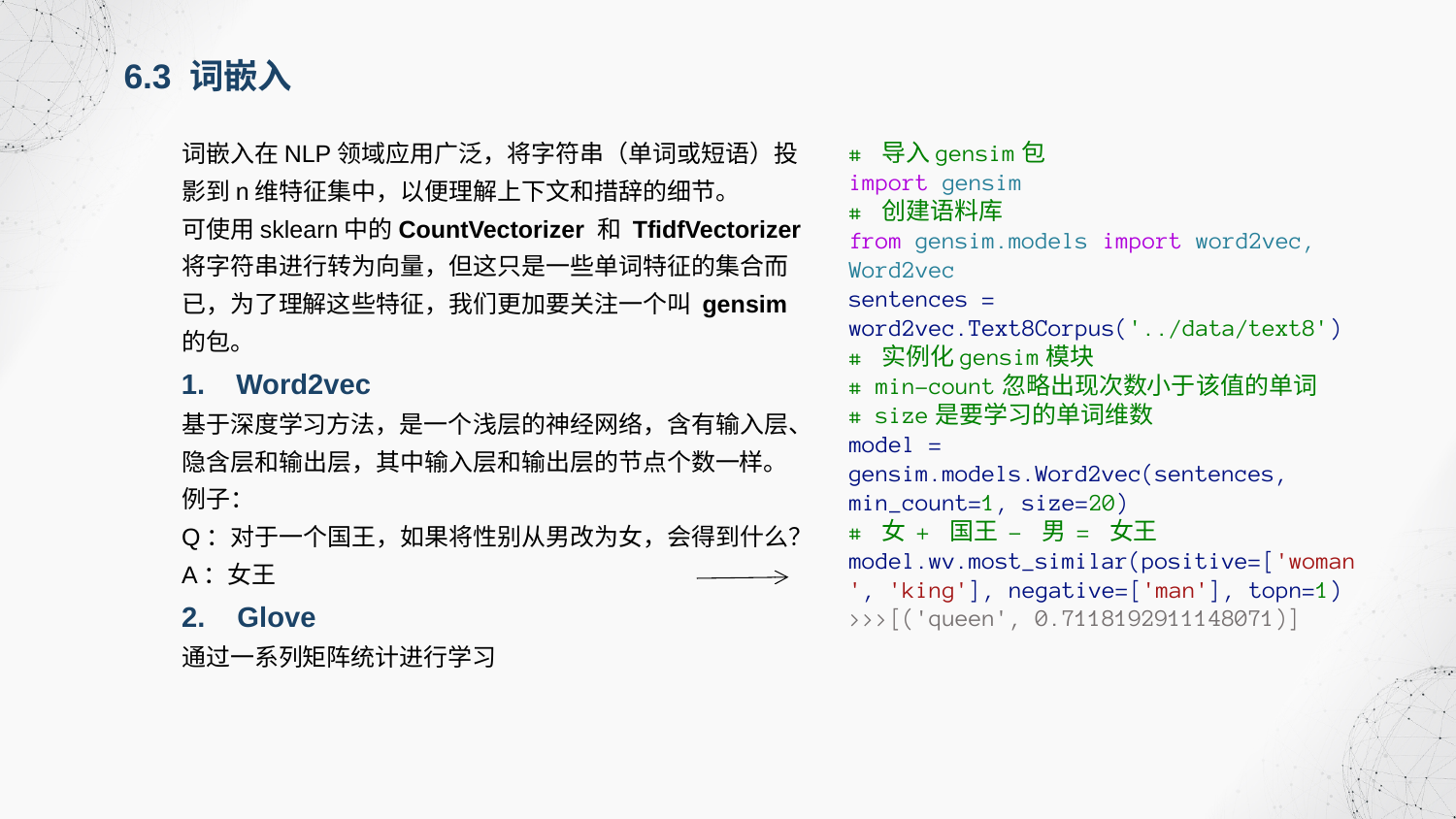

6.3 词嵌入

词嵌入在NLP领域应用广泛，将字符串（单词或短语）投影到n维特征集中，以便理解上下文和措辞的细节。
可使用sklearn中的CountVectorizer 和 TfidfVectorizer 将字符串进行转为向量，但这只是一些单词特征的集合而已，为了理解这些特征，我们更加要关注一个叫 gensim的包。
Word2vec
基于深度学习方法，是一个浅层的神经网络，含有输入层、隐含层和输出层，其中输入层和输出层的节点个数一样。
例子：
Q：对于一个国王，如果将性别从男改为女，会得到什么？
A：女王
2.    Glove
通过一系列矩阵统计进行学习

# 导入gensim包
import gensim
# 创建语料库
from gensim.models import word2vec, Word2vec
sentences = word2vec.Text8Corpus('../data/text8')
# 实例化gensim模块
# min-count忽略出现次数小于该值的单词
# size是要学习的单词维数
model = gensim.models.Word2vec(sentences, min_count=1, size=20)
# 女 + 国王 - 男 = 女王
model.wv.most_similar(positive=['woman', 'king'], negative=['man'], topn=1)
>>>[('queen', 0.7118192911148071)]